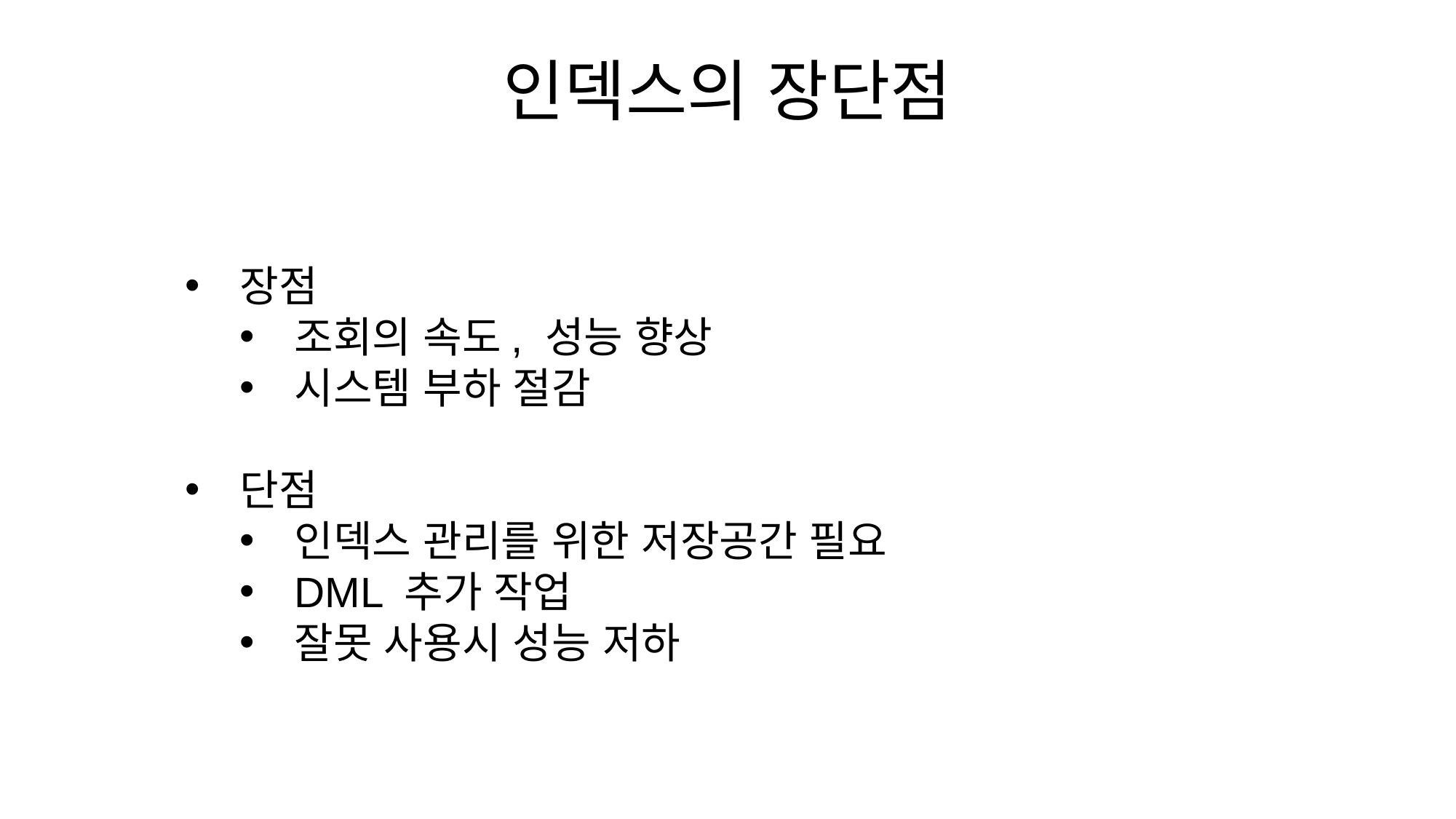

# 인덱스의 장단점
장점
조회의 속도, 성능 향상
시스템 부하 절감

단점
인덱스 관리를 위한 저장공간 필요
DML 추가 작업
잘못 사용시 성능 저하